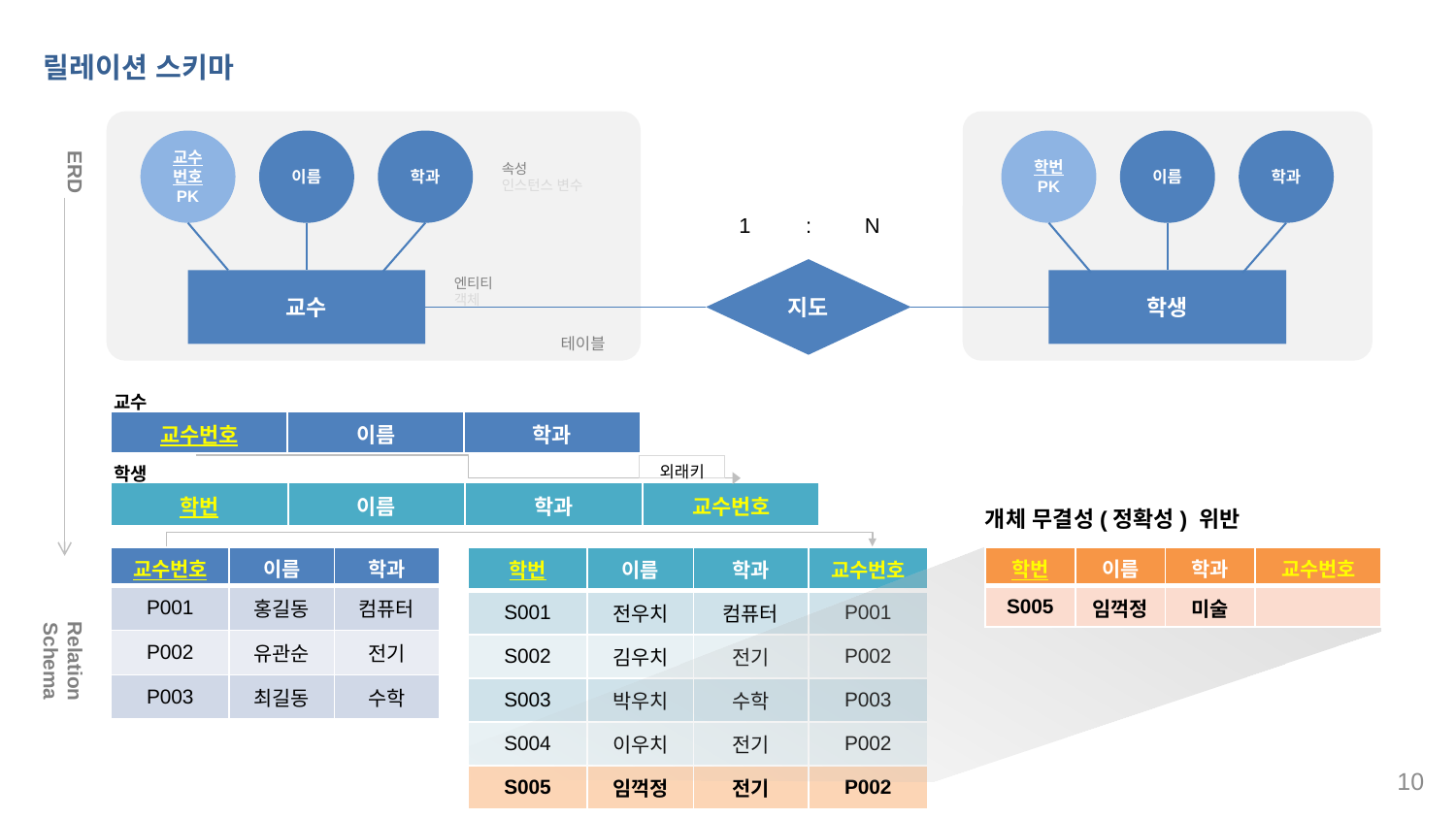

릴레이션 스키마

교수
번호
PK
이름
학과
학번
PK
이름
학과
속성
인스턴스 변수
1
:
N
지도
엔티티
객체
교수
학생
테이블
ERD
Relation Schema

교수
| 교수번호 | 이름 | 학과 |
| --- | --- | --- |
학생
외래키
| 학번 | 이름 | 학과 | 교수번호 |
| --- | --- | --- | --- |
개체 무결성(정확성) 위반

| 교수번호 | 이름 | 학과 |
| --- | --- | --- |
| P001 | 홍길동 | 컴퓨터 |
| P002 | 유관순 | 전기 |
| P003 | 최길동 | 수학 |
| 학번 | 이름 | 학과 | 교수번호 |
| --- | --- | --- | --- |
| S001 | 전우치 | 컴퓨터 | P001 |
| S002 | 김우치 | 전기 | P002 |
| S003 | 박우치 | 수학 | P003 |
| S004 | 이우치 | 전기 | P002 |
| S005 | 임꺽정 | 전기 | P002 |
| 학번 | 이름 | 학과 | 교수번호 |
| --- | --- | --- | --- |
| S005 | 임꺽정 | 미술 |  |
10